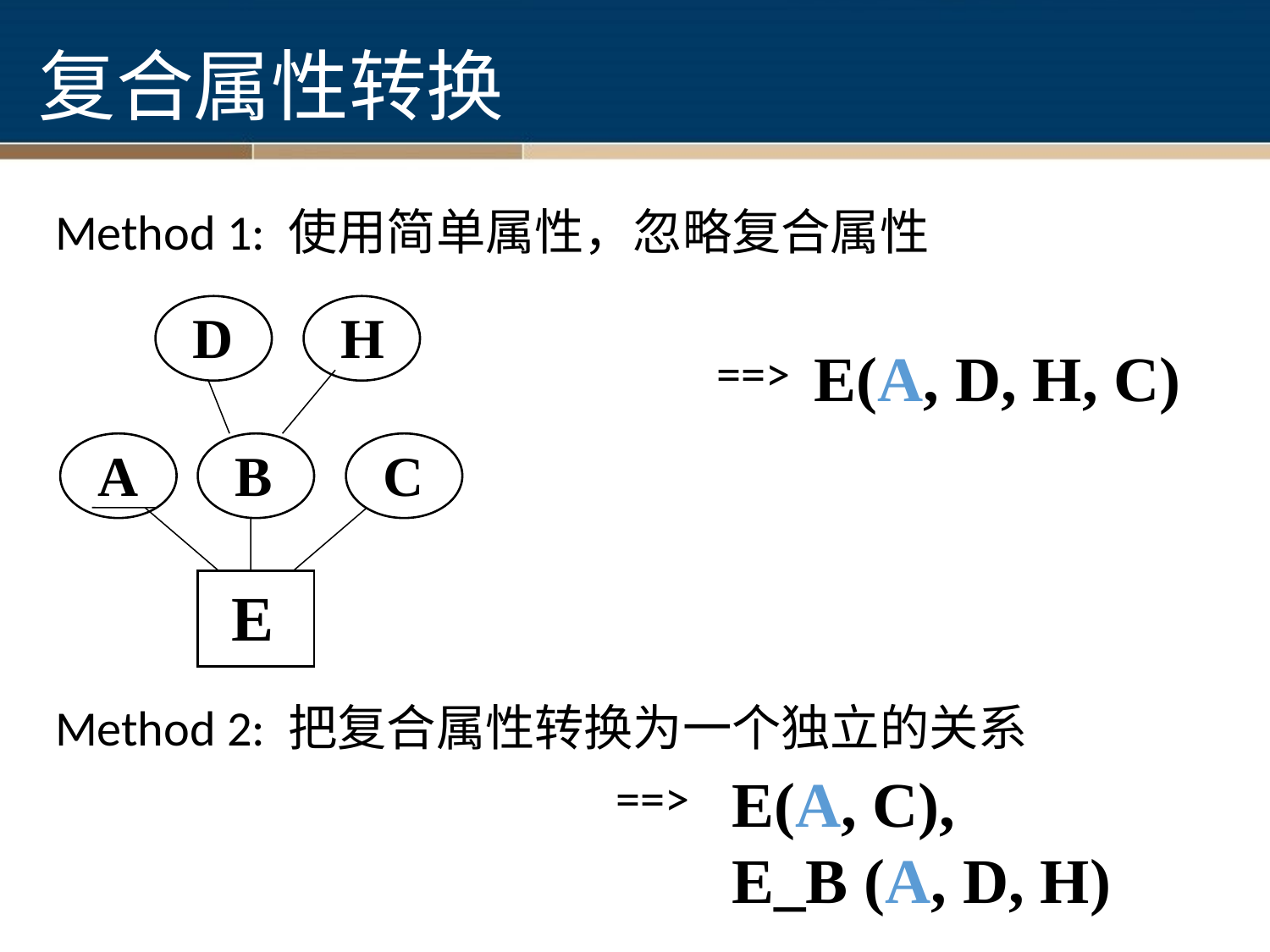

# 复合属性转换
Method 1: 使用简单属性，忽略复合属性

                                                           ==>

Method 2: 把复合属性转换为一个独立的关系
                                                  ==>

 D

 H
E(A, D, H, C)

 A

 B

 C

E
E(A, C),
E_B (A, D, H)